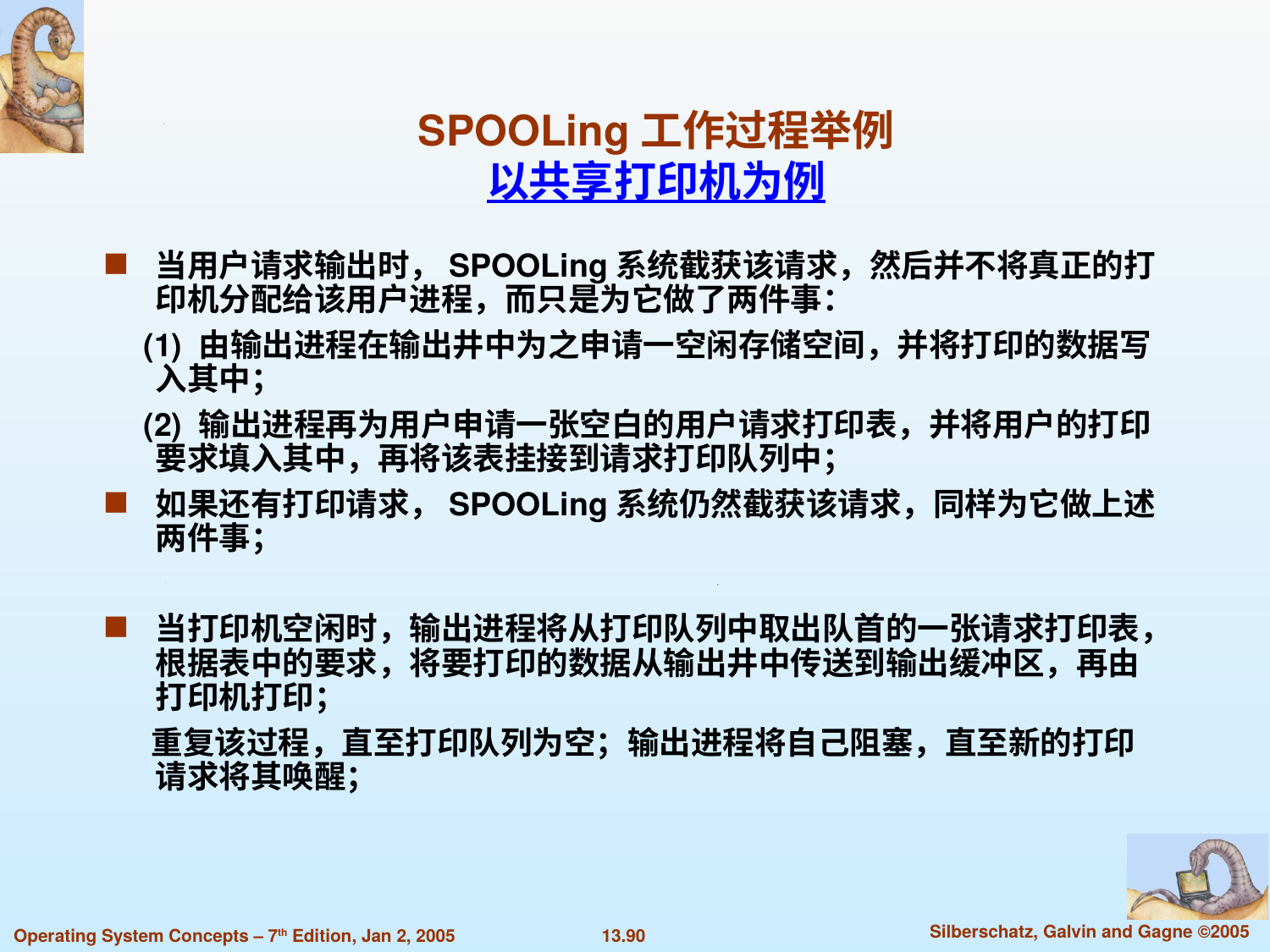

SPOOLing工作过程举例
以共享打印机为例
当用户请求输出时，SPOOLing系统截获该请求，然后并不将真正的打印机分配给该用户进程，而只是为它做了两件事：
    (1) 由输出进程在输出井中为之申请一空闲存储空间，并将打印的数据写入其中；
    (2) 输出进程再为用户申请一张空白的用户请求打印表，并将用户的打印要求填入其中，再将该表挂接到请求打印队列中；
如果还有打印请求，SPOOLing系统仍然截获该请求，同样为它做上述两件事；

当打印机空闲时，输出进程将从打印队列中取出队首的一张请求打印表，根据表中的要求，将要打印的数据从输出井中传送到输出缓冲区，再由打印机打印；
     重复该过程，直至打印队列为空；输出进程将自己阻塞，直至新的打印请求将其唤醒；